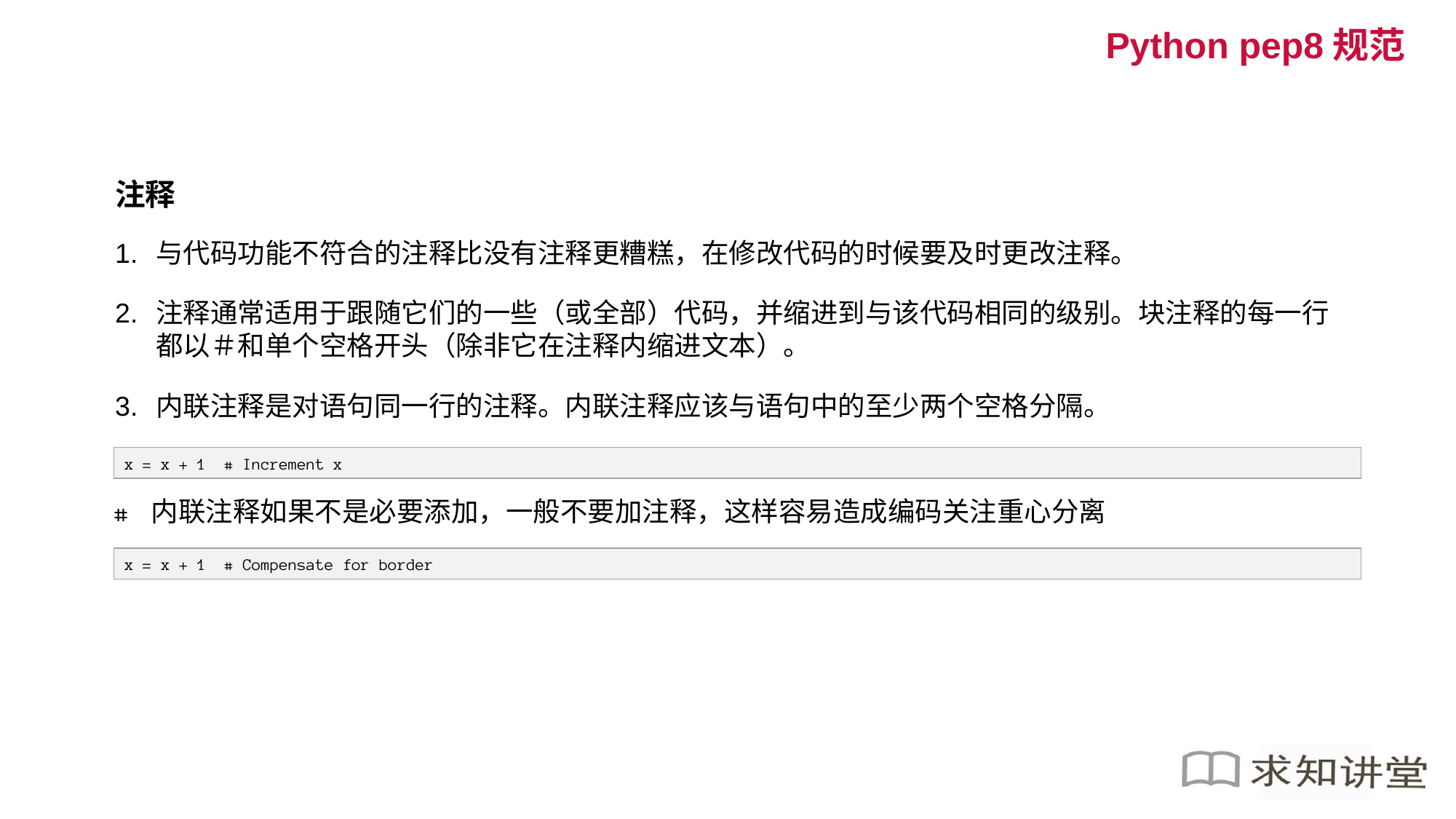

Python pep8规范
注释

与代码功能不符合的注释比没有注释更糟糕，在修改代码的时候要及时更改注释。
注释通常适用于跟随它们的一些（或全部）代码，并缩进到与该代码相同的级别。块注释的每一行都以＃和单个空格开头（除非它在注释内缩进文本）。
内联注释是对语句同一行的注释。内联注释应该与语句中的至少两个空格分隔。

x = x + 1  # Increment x

# 内联注释如果不是必要添加，一般不要加注释，这样容易造成编码关注重心分离

x = x + 1  # Compensate for border